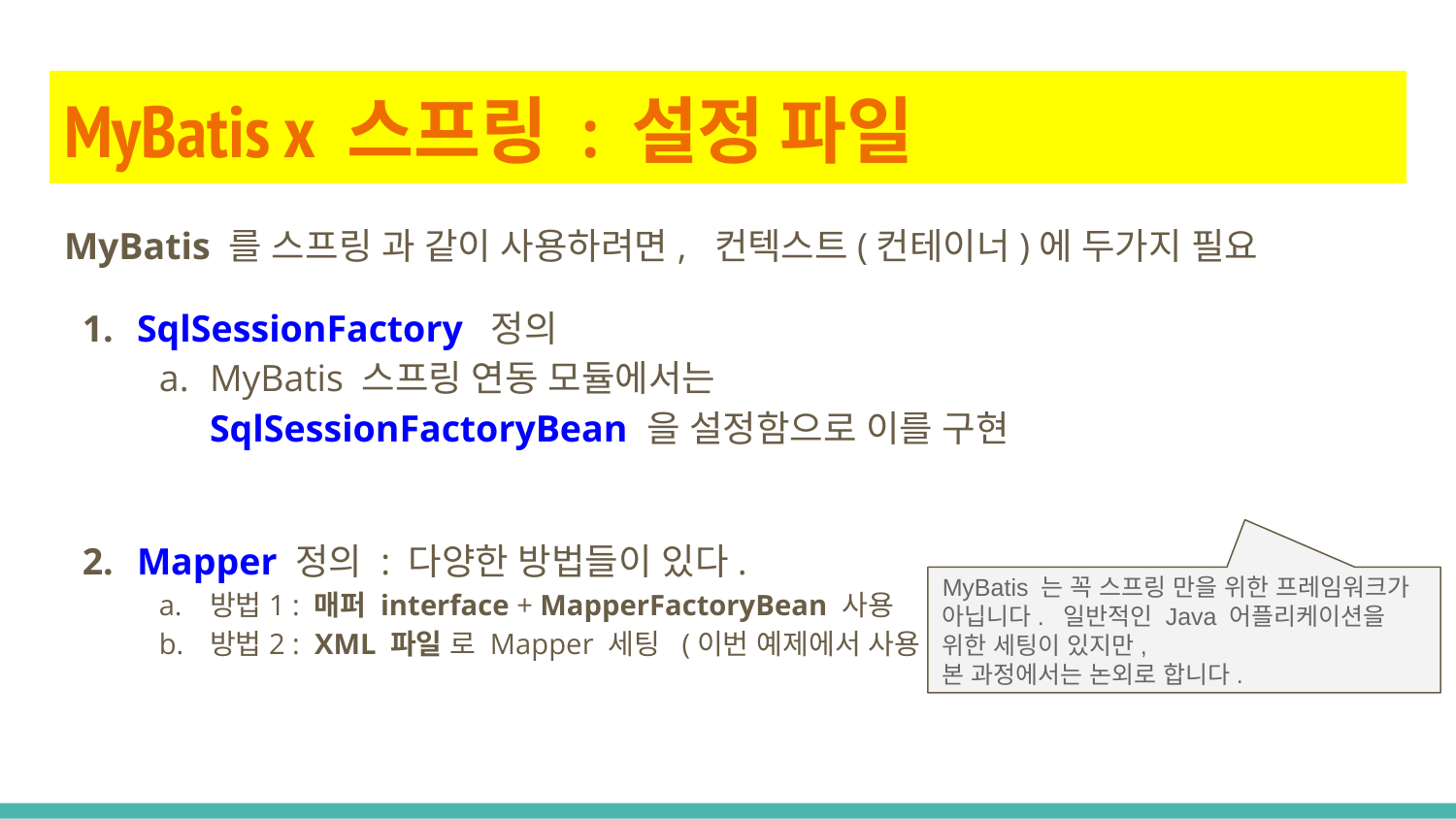

# MyBatis x 스프링 : 설정 파일
MyBatis 를 스프링 과 같이 사용하려면,  컨텍스트(컨테이너)에 두가지 필요
SqlSessionFactory  정의
MyBatis 스프링 연동 모듈에서는
SqlSessionFactoryBean 을 설정함으로 이를 구현
Mapper 정의 : 다양한 방법들이 있다.
방법1 : 매퍼 interface + MapperFactoryBean 사용
방법2 :  XML 파일 로 Mapper 세팅  (이번 예제에서 사용)

MyBatis 는 꼭 스프링 만을 위한 프레임워크가 아닙니다.  일반적인 Java 어플리케이션을 위한 세팅이 있지만,
본 과정에서는 논외로 합니다.